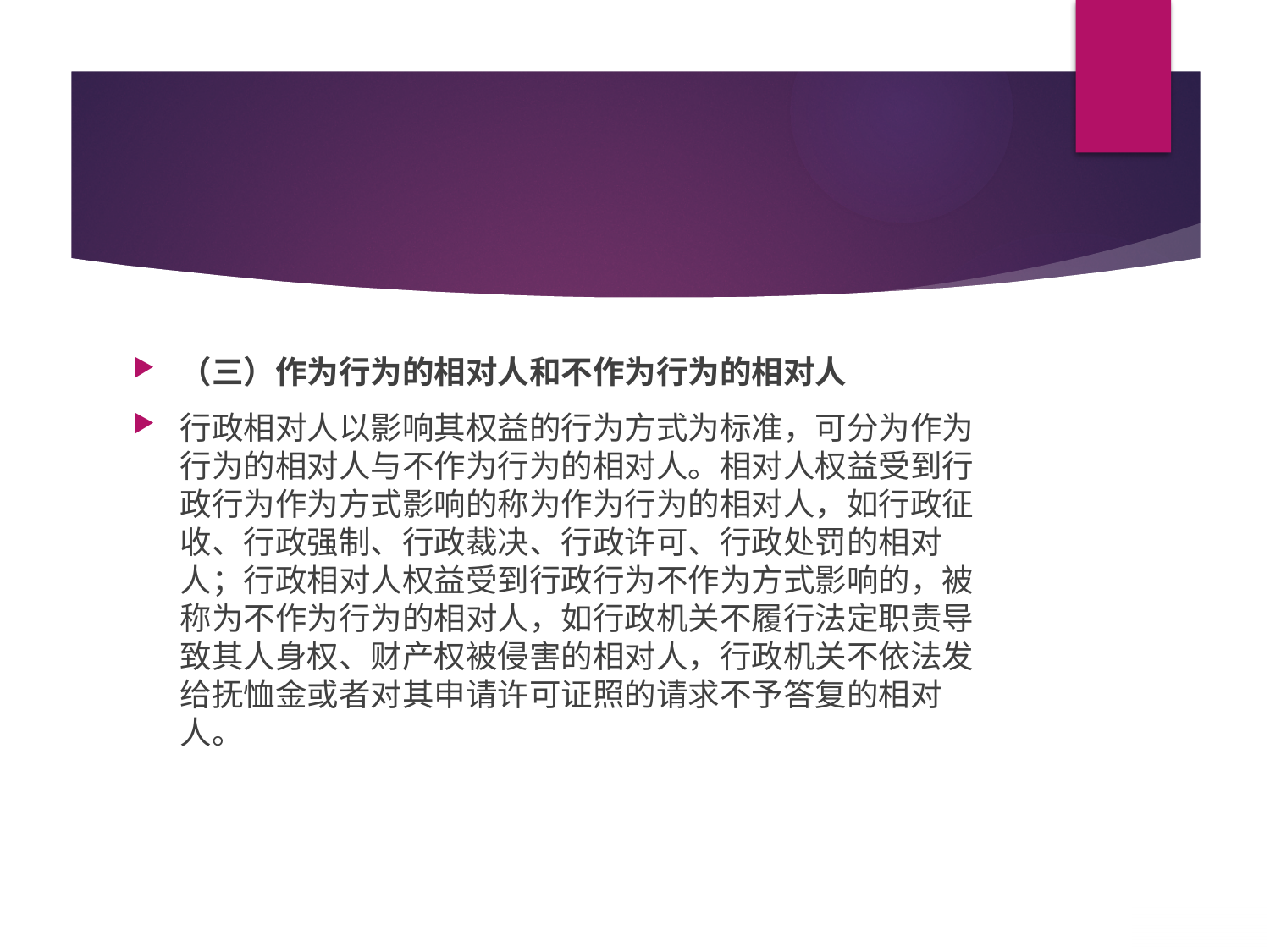

#
（三）作为行为的相对人和不作为行为的相对人
行政相对人以影响其权益的行为方式为标准，可分为作为行为的相对人与不作为行为的相对人。相对人权益受到行政行为作为方式影响的称为作为行为的相对人，如行政征收、行政强制、行政裁决、行政许可、行政处罚的相对人；行政相对人权益受到行政行为不作为方式影响的，被称为不作为行为的相对人，如行政机关不履行法定职责导致其人身权、财产权被侵害的相对人，行政机关不依法发给抚恤金或者对其申请许可证照的请求不予答复的相对人。